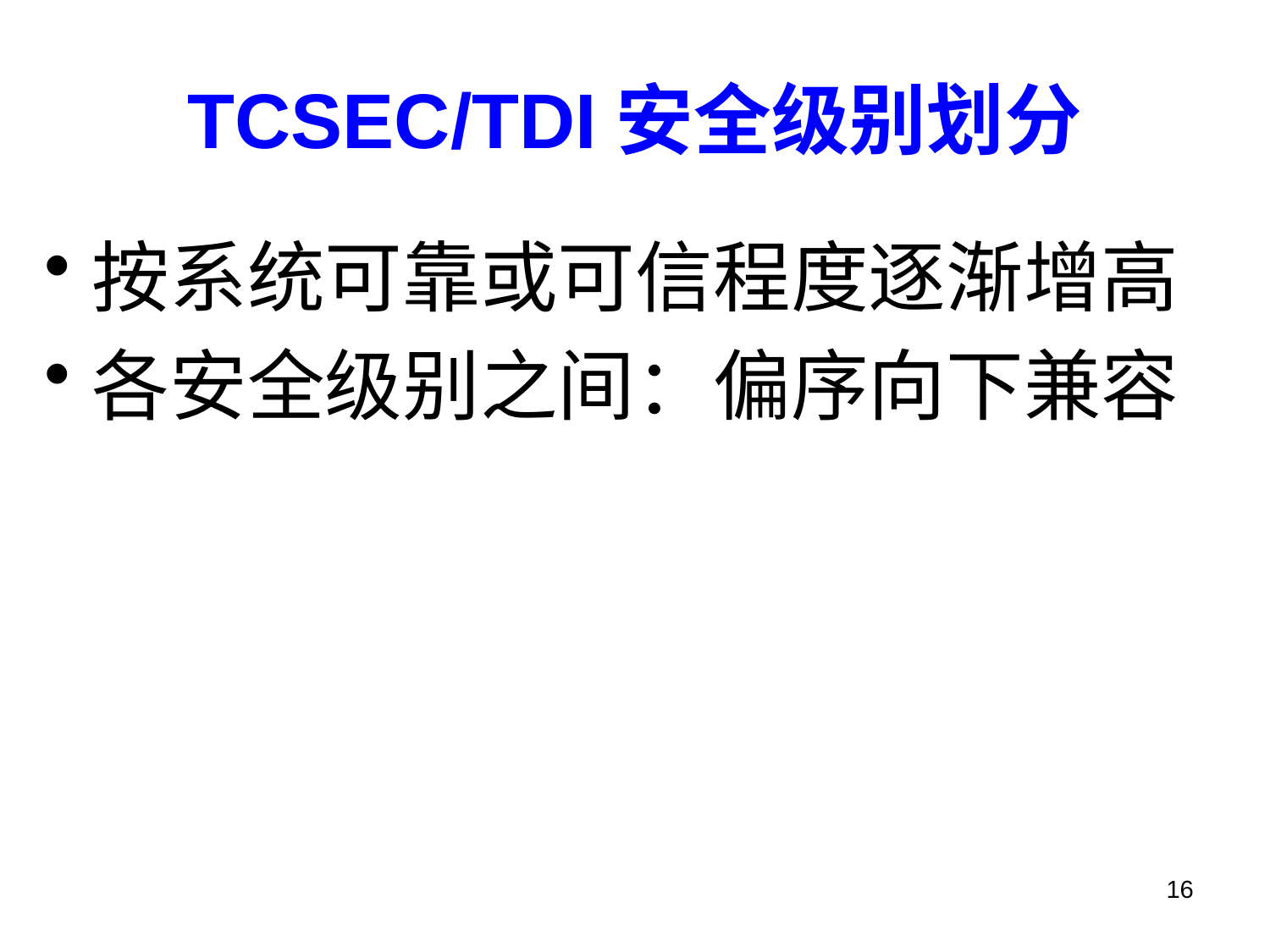

# TCSEC/TDI安全级别划分
按系统可靠或可信程度逐渐增高
各安全级别之间：偏序向下兼容

16